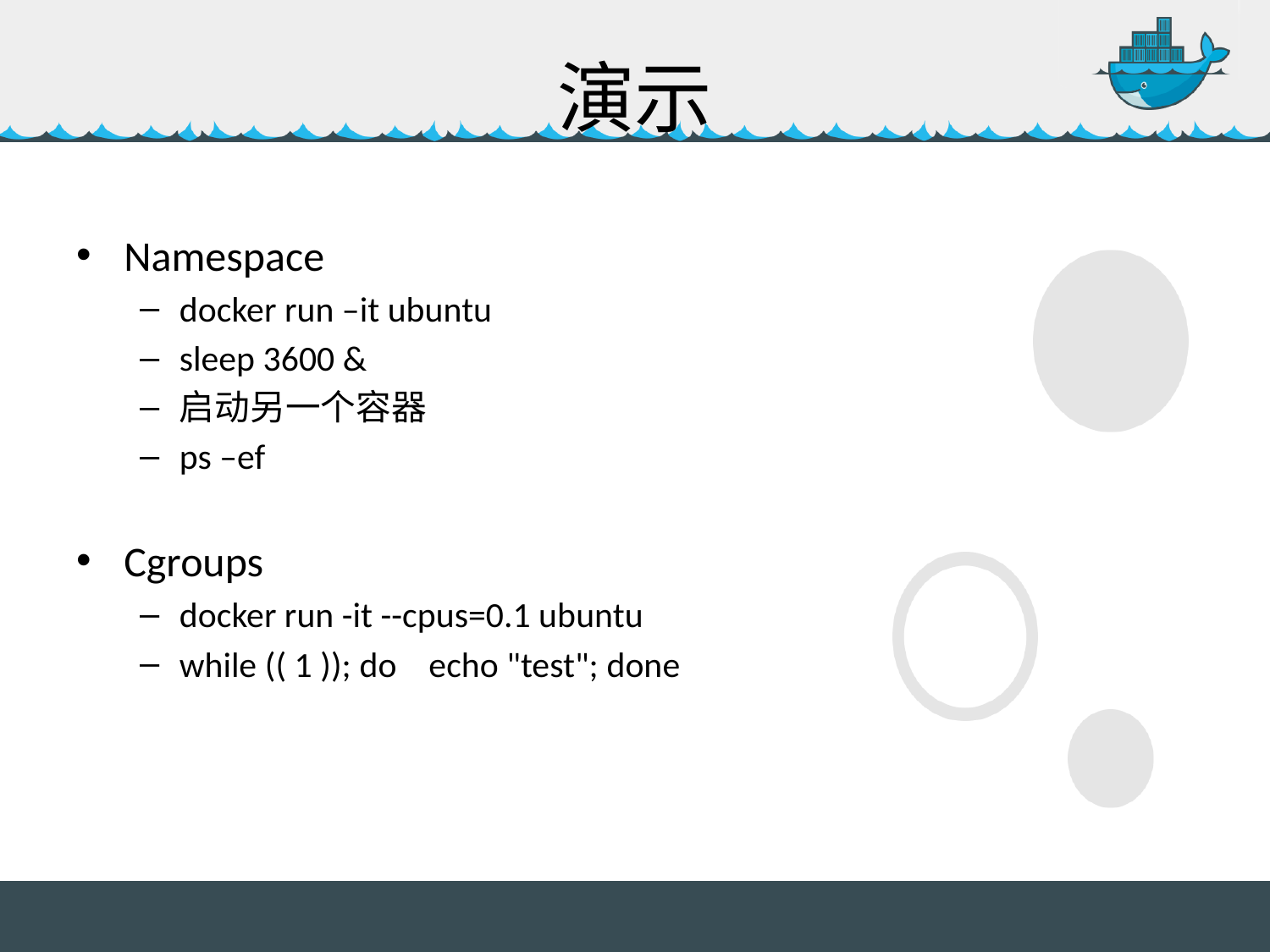

# 演示
Namespace
docker run –it ubuntu
sleep 3600 &
启动另一个容器
ps –ef

Cgroups
docker run -it --cpus=0.1 ubuntu
while (( 1 )); do    echo "test"; done